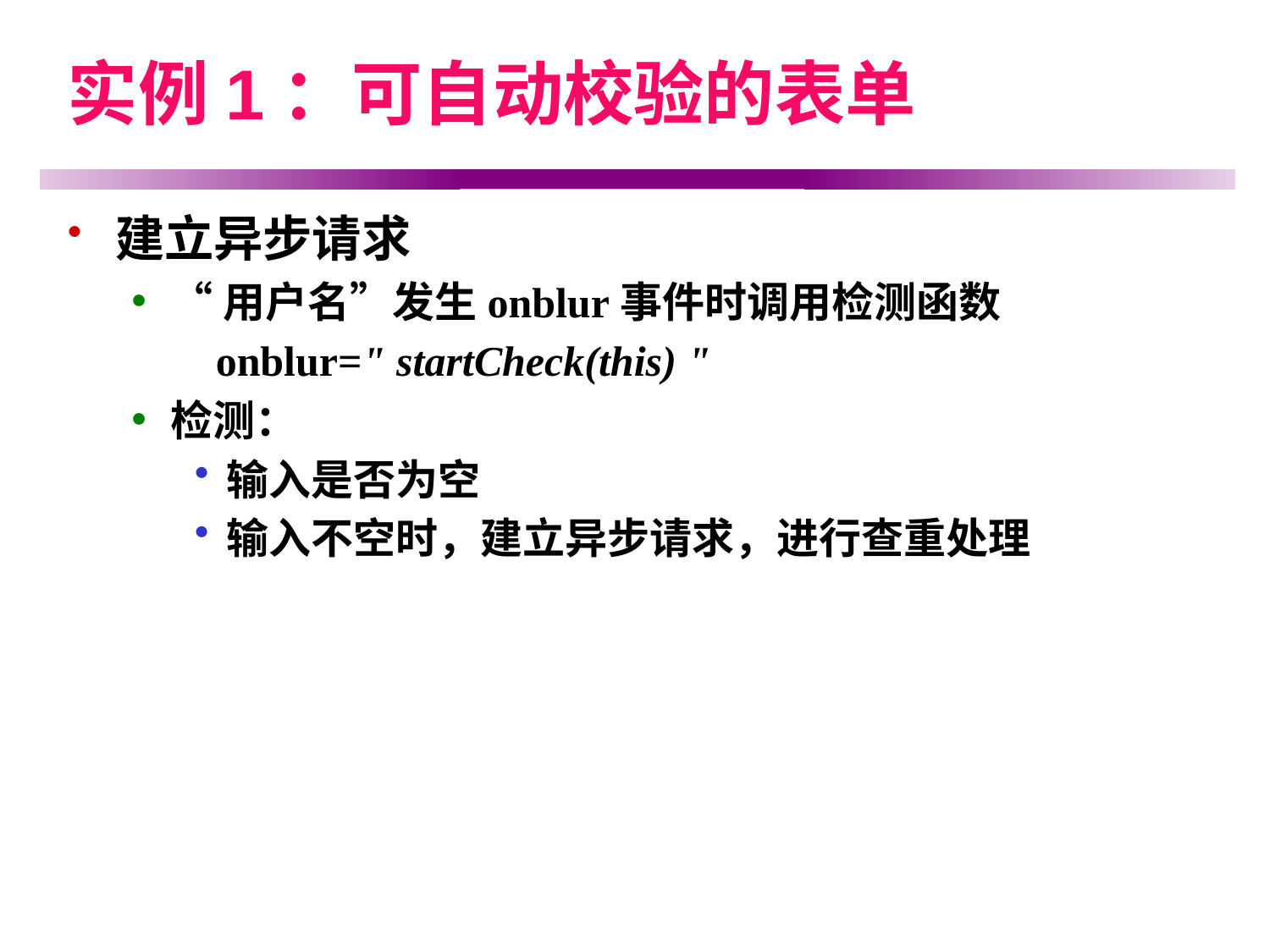

# 实例1：可自动校验的表单
建立异步请求
“用户名”发生onblur事件时调用检测函数
        onblur=" startCheck(this) "
检测：
输入是否为空
输入不空时，建立异步请求，进行查重处理